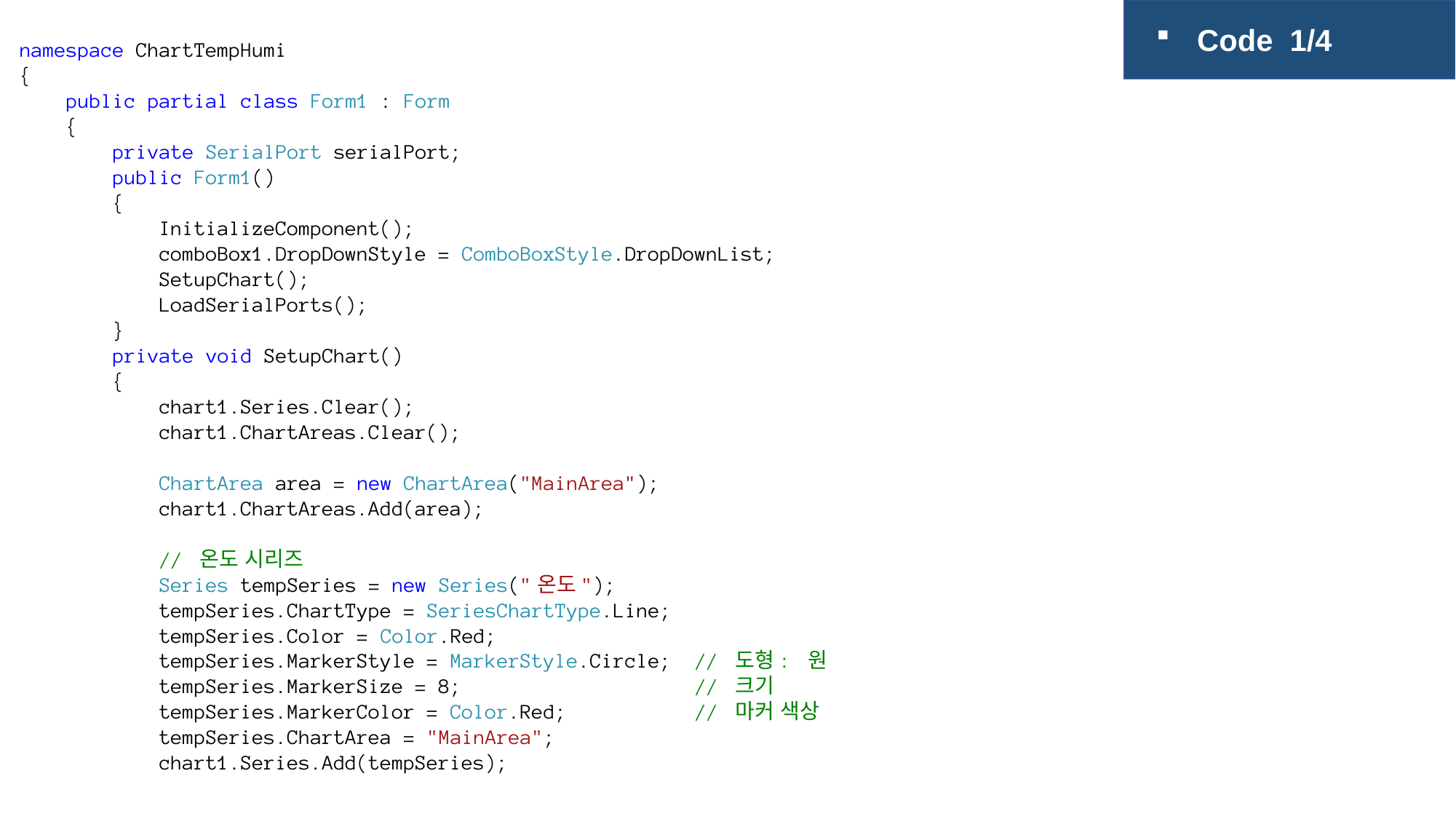

Code  1/4
namespace ChartTempHumi
{
    public partial class Form1 : Form
    {
        private SerialPort serialPort;
        public Form1()
        {
            InitializeComponent();
            comboBox1.DropDownStyle = ComboBoxStyle.DropDownList;
            SetupChart();
            LoadSerialPorts();
        }
        private void SetupChart()
        {
            chart1.Series.Clear();
            chart1.ChartAreas.Clear();

            ChartArea area = new ChartArea("MainArea");
            chart1.ChartAreas.Add(area);

            // 온도 시리즈
            Series tempSeries = new Series("온도");
            tempSeries.ChartType = SeriesChartType.Line;
            tempSeries.Color = Color.Red;
            tempSeries.MarkerStyle = MarkerStyle.Circle;  // 도형: 원
            tempSeries.MarkerSize = 8;                    // 크기
            tempSeries.MarkerColor = Color.Red;           // 마커 색상
            tempSeries.ChartArea = "MainArea";
            chart1.Series.Add(tempSeries);